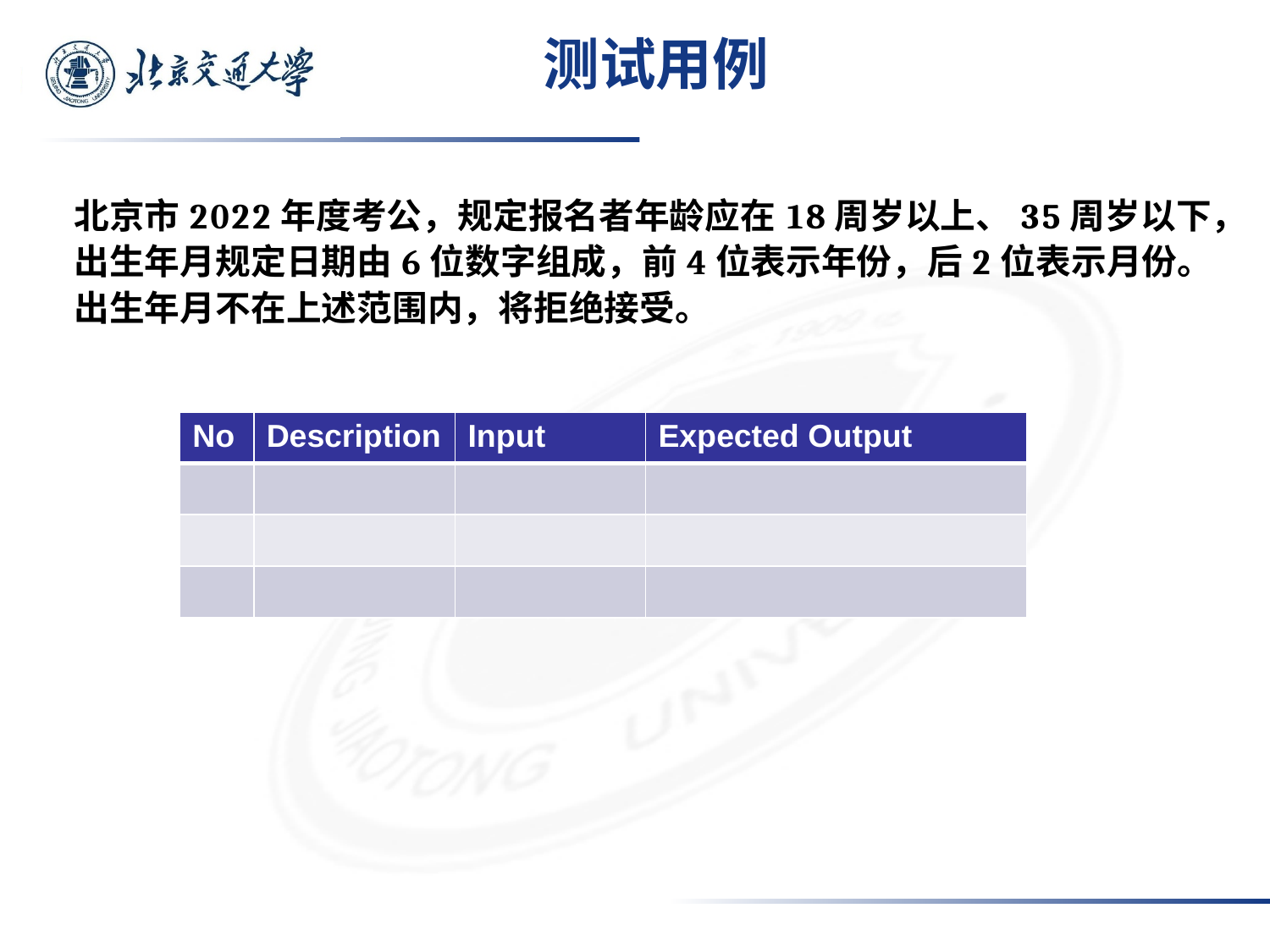

# 测试用例
北京市2022年度考公，规定报名者年龄应在18周岁以上、35周岁以下，出生年月规定日期由6位数字组成，前4位表示年份，后2位表示月份。出生年月不在上述范围内，将拒绝接受。

| No | Description | Input | Expected Output |
| --- | --- | --- | --- |
|  |  |  |  |
|  |  |  |  |
|  |  |  |  |